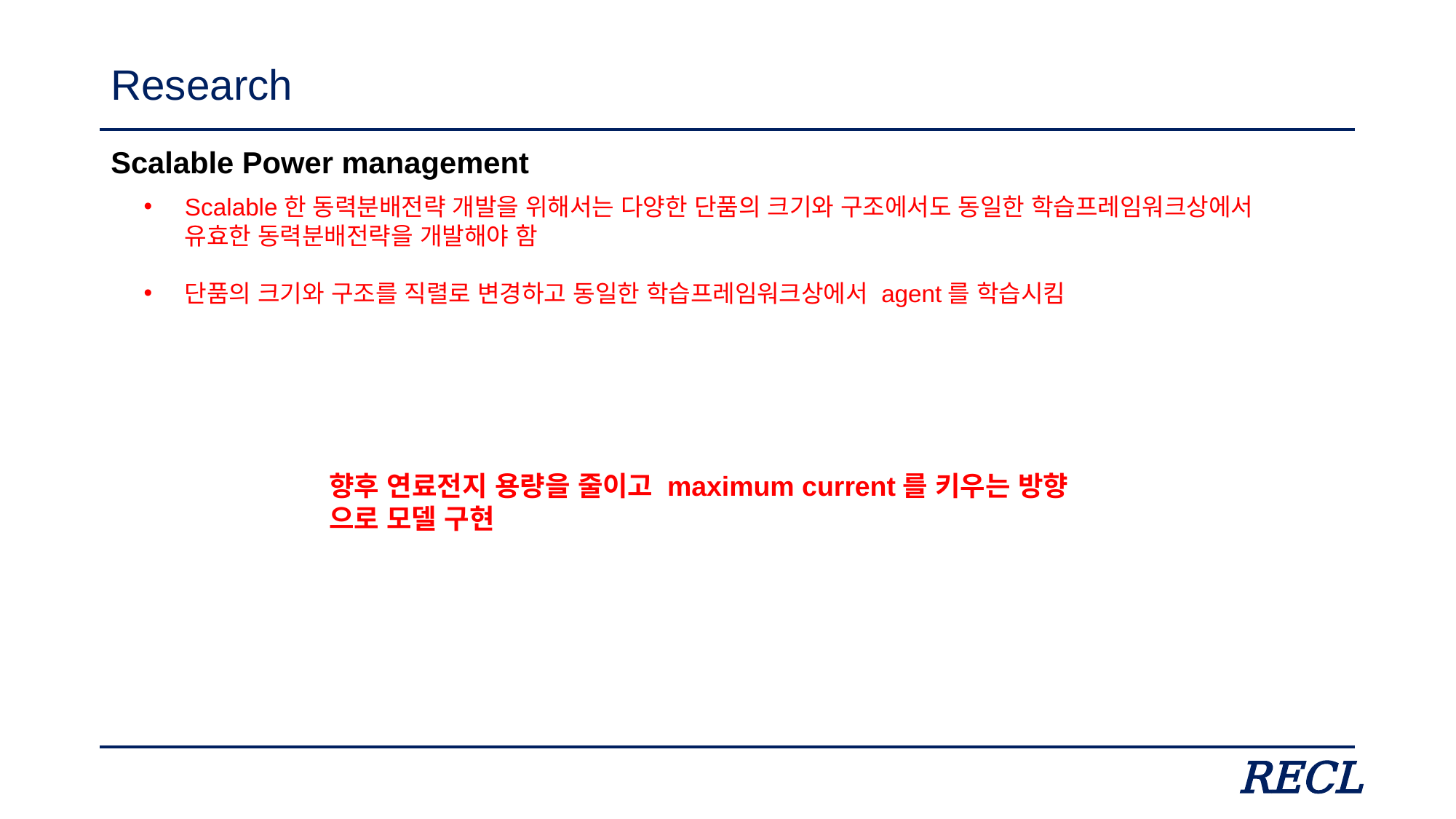

# Research
Scalable Power management

Scalable한 동력분배전략 개발을 위해서는 다양한 단품의 크기와 구조에서도 동일한 학습프레임워크상에서 유효한 동력분배전략을 개발해야 함

단품의 크기와 구조를 직렬로 변경하고 동일한 학습프레임워크상에서 agent를 학습시킴

향후 연료전지 용량을 줄이고 maximum current를 키우는 방향
으로 모델 구현

RECL